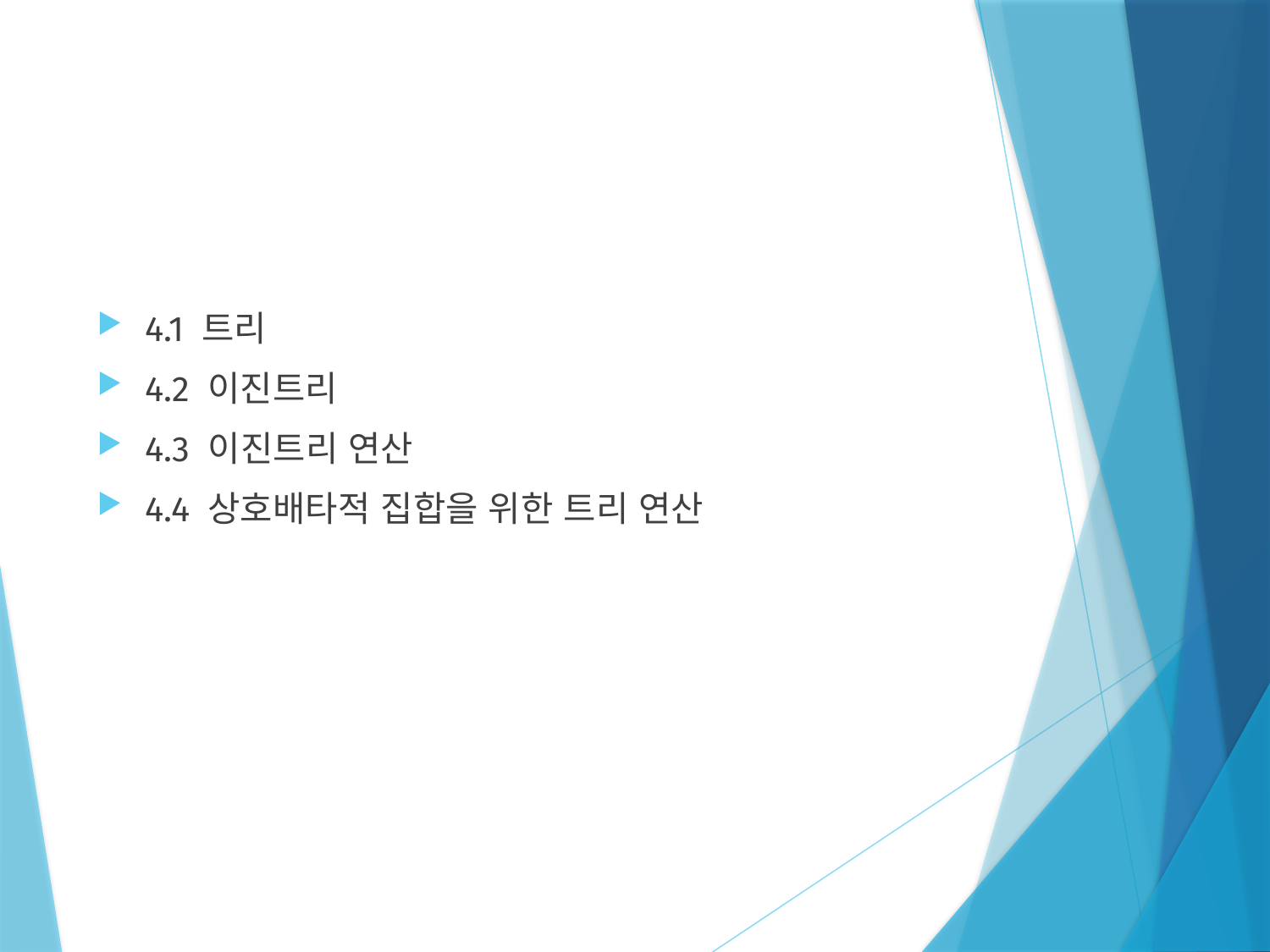

4.1 트리
4.2 이진트리
4.3 이진트리 연산
4.4 상호배타적 집합을 위한 트리 연산